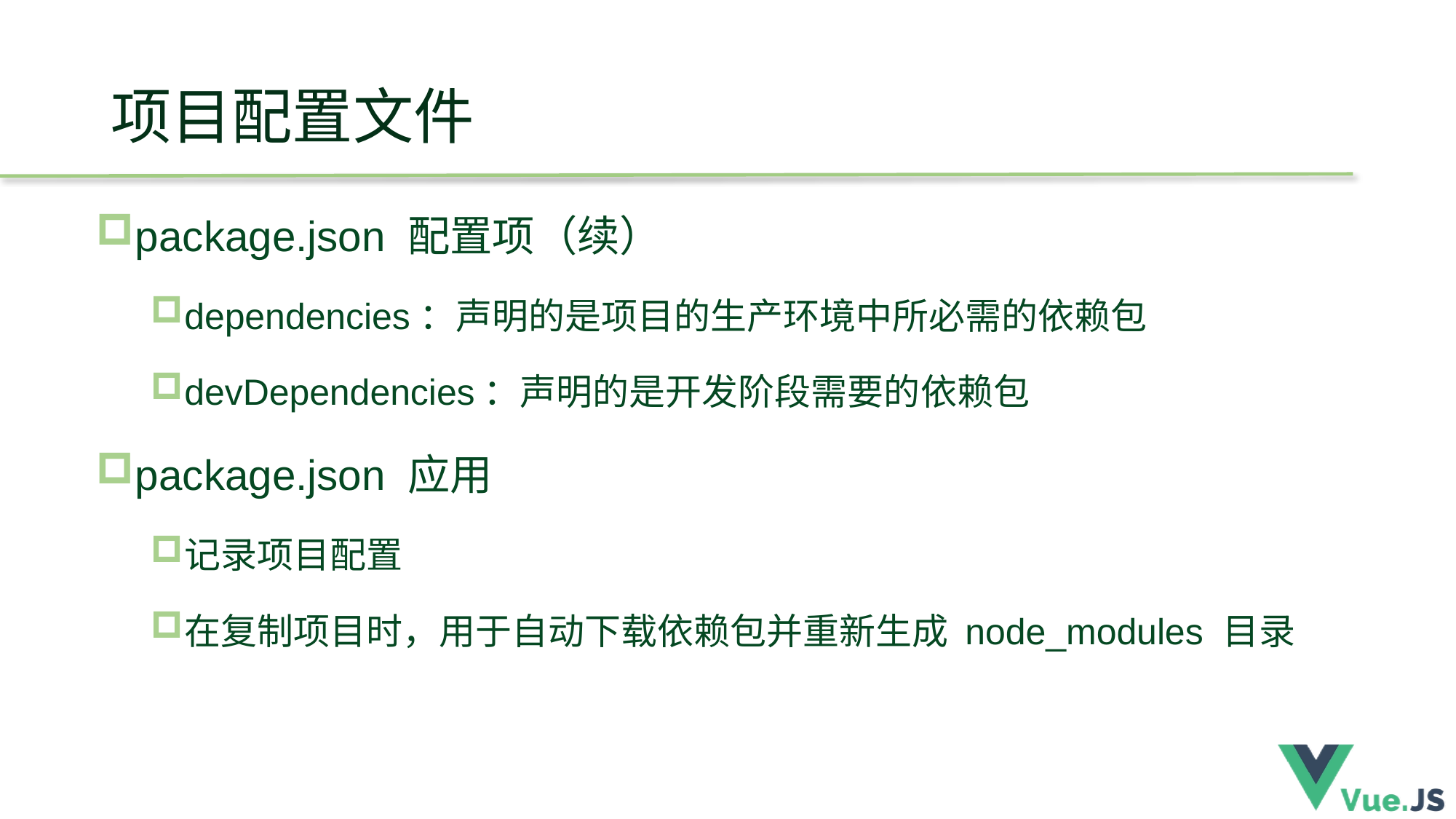

# 项目配置文件
package.json 配置项（续）
dependencies：声明的是项目的生产环境中所必需的依赖包
devDependencies：声明的是开发阶段需要的依赖包
package.json 应用
记录项目配置
在复制项目时，用于自动下载依赖包并重新生成 node_modules 目录